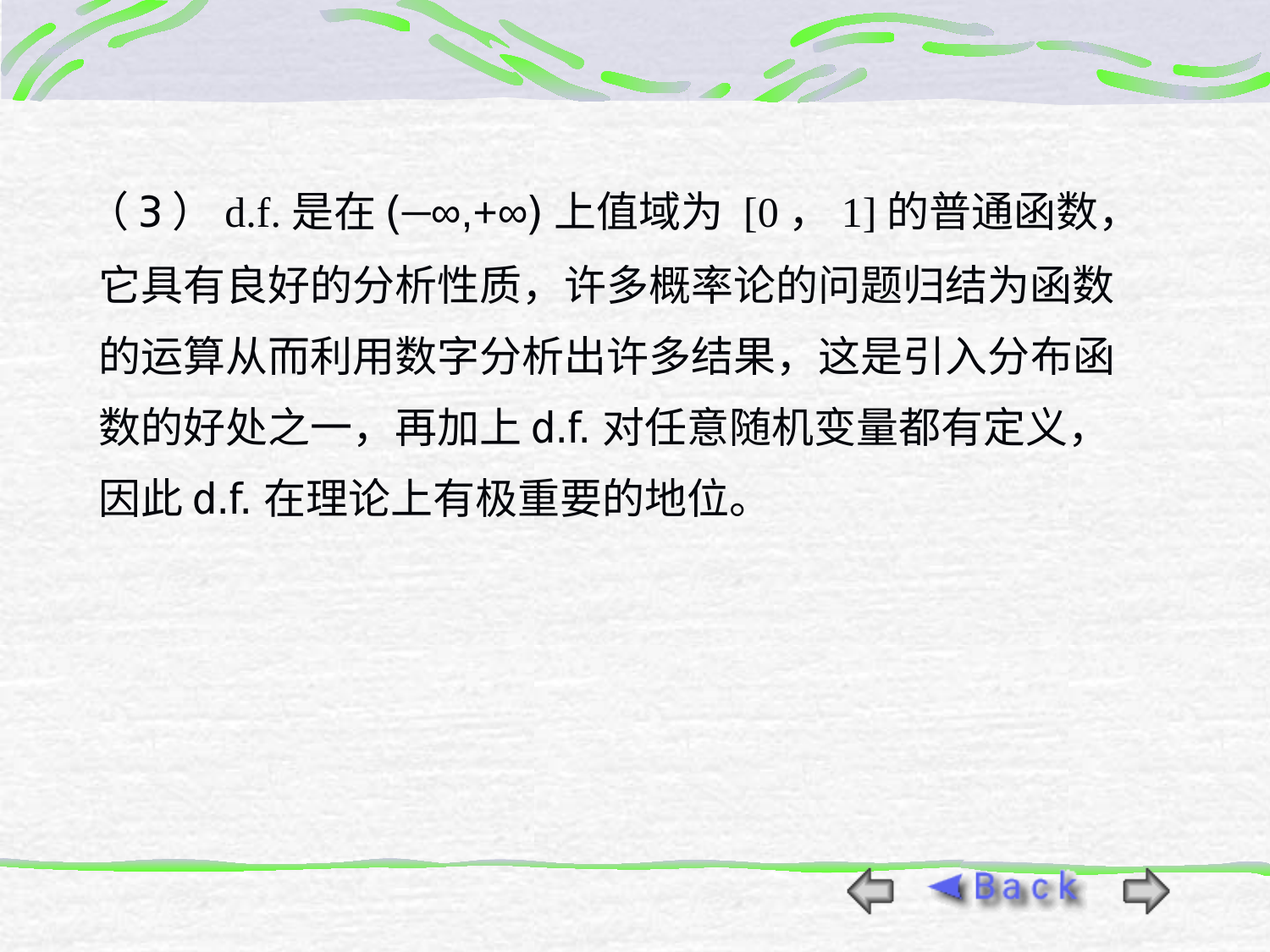

（3）d.f.是在(–∞,+∞)上值域为 [0，1]的普通函数，它具有良好的分析性质，许多概率论的问题归结为函数的运算从而利用数字分析出许多结果，这是引入分布函数的好处之一，再加上d.f.对任意随机变量都有定义，因此d.f.在理论上有极重要的地位。